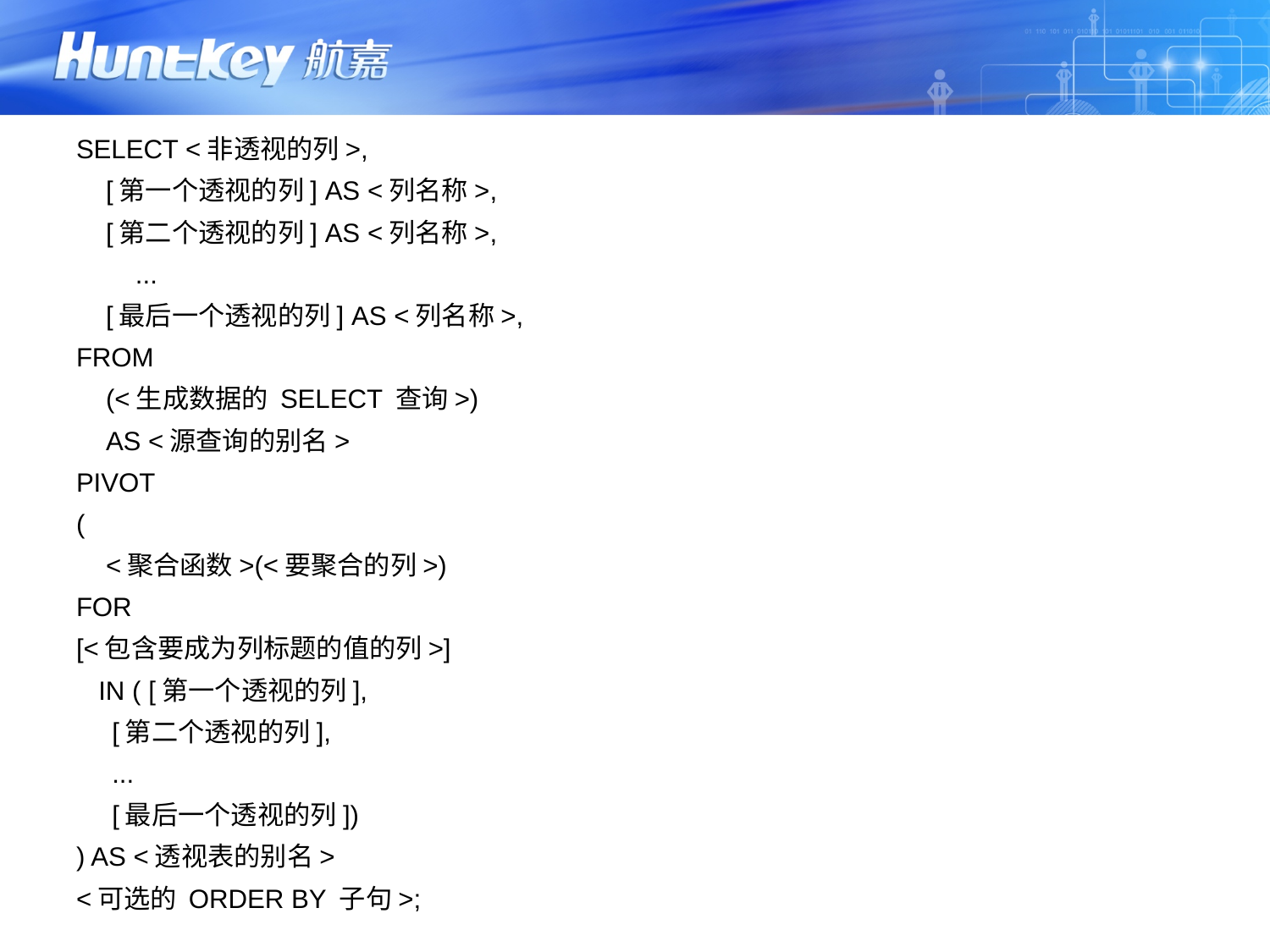

SELECT <非透视的列>,
    [第一个透视的列] AS <列名称>,
    [第二个透视的列] AS <列名称>,
        ...
    [最后一个透视的列] AS <列名称>,
FROM
    (<生成数据的 SELECT 查询>)
    AS <源查询的别名>
PIVOT
(
    <聚合函数>(<要聚合的列>)
FOR
[<包含要成为列标题的值的列>]
   IN ( [第一个透视的列],
		[第二个透视的列],
		...
		[最后一个透视的列])
) AS <透视表的别名>
<可选的 ORDER BY 子句>;